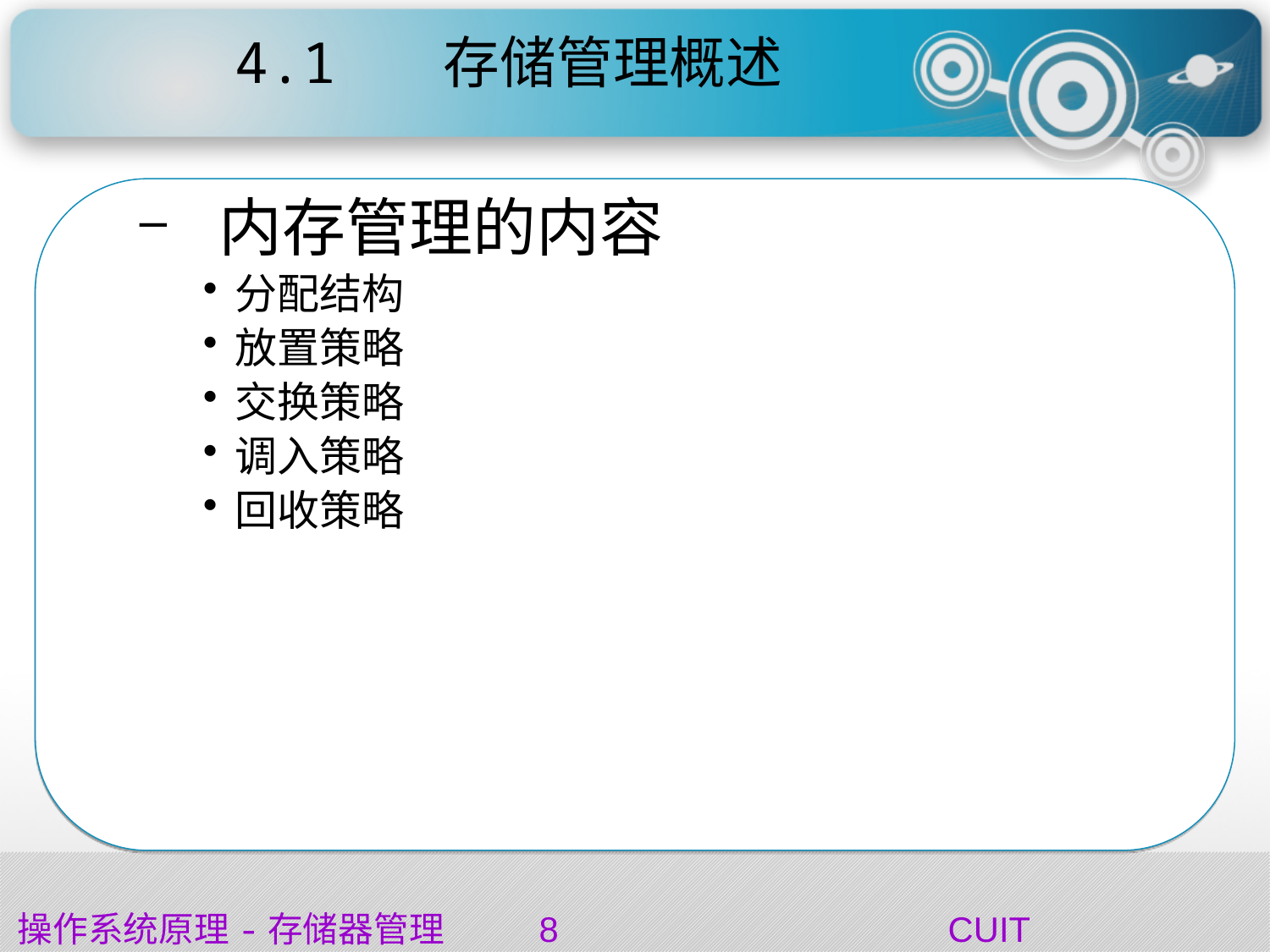

# 4.1	  存储管理概述
  内存管理的内容
分配结构
放置策略
交换策略
调入策略
回收策略